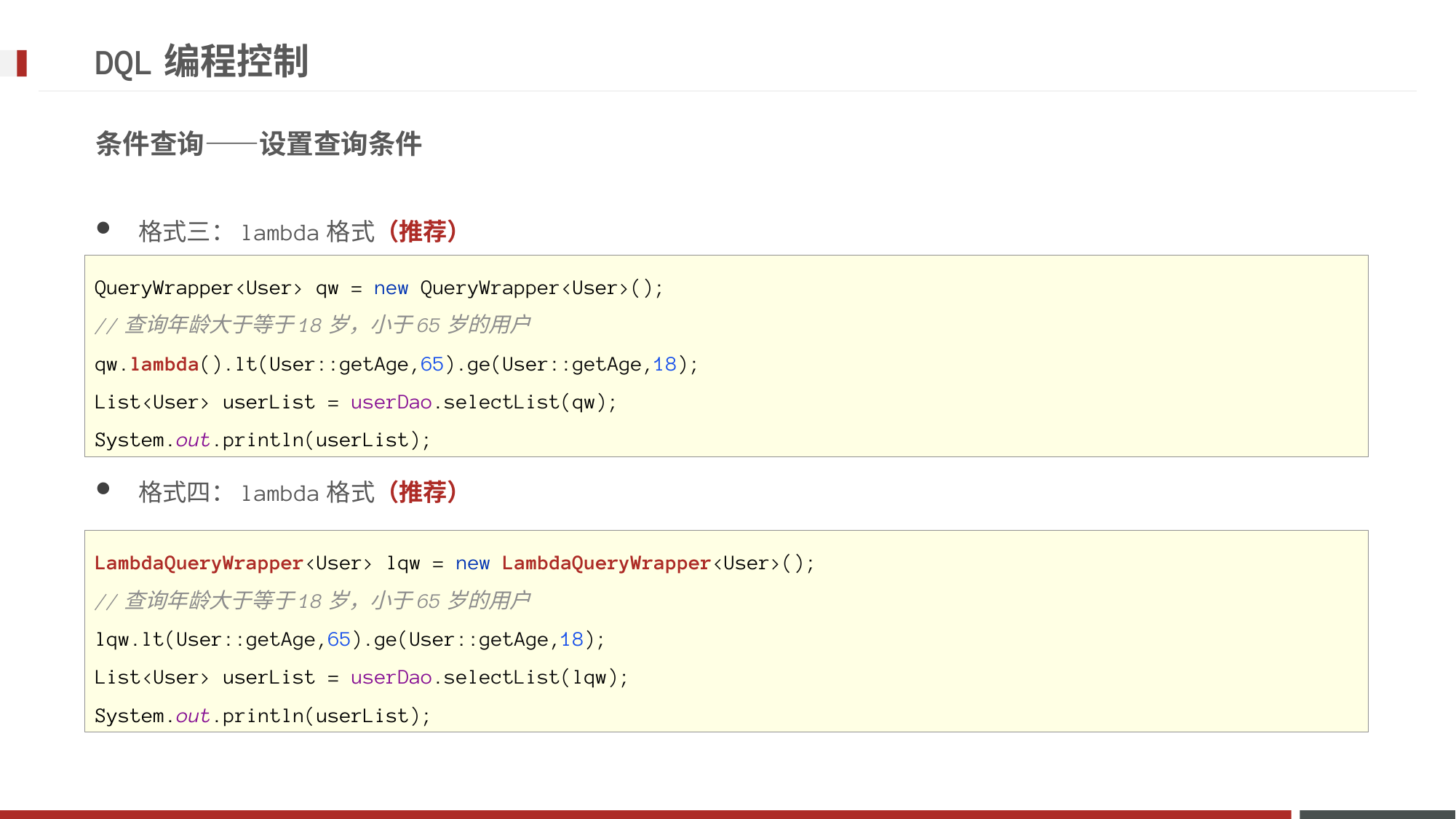

# DQL编程控制
条件查询——设置查询条件
格式三：lambda格式（推荐）

格式四：lambda格式（推荐）

QueryWrapper<User> qw = new QueryWrapper<User>();
//查询年龄大于等于18岁，小于65岁的用户
qw.lambda().lt(User::getAge,65).ge(User::getAge,18);
List<User> userList = userDao.selectList(qw);
System.out.println(userList);
LambdaQueryWrapper<User> lqw = new LambdaQueryWrapper<User>();
//查询年龄大于等于18岁，小于65岁的用户
lqw.lt(User::getAge,65).ge(User::getAge,18);
List<User> userList = userDao.selectList(lqw);
System.out.println(userList);